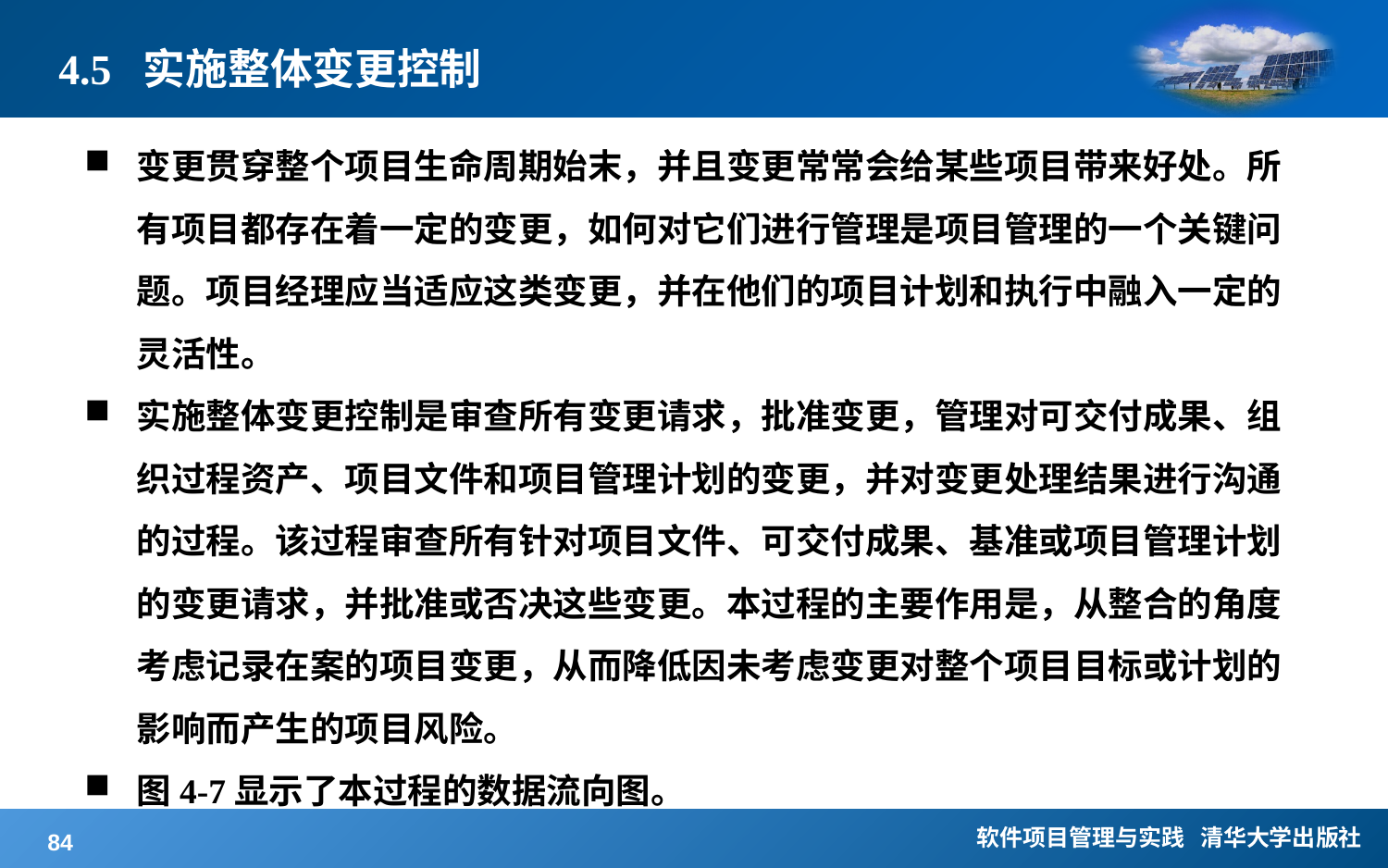

# 4.5  实施整体变更控制
变更贯穿整个项目生命周期始末，并且变更常常会给某些项目带来好处。所有项目都存在着一定的变更，如何对它们进行管理是项目管理的一个关键问题。项目经理应当适应这类变更，并在他们的项目计划和执行中融入一定的灵活性。
实施整体变更控制是审查所有变更请求，批准变更，管理对可交付成果、组织过程资产、项目文件和项目管理计划的变更，并对变更处理结果进行沟通的过程。该过程审查所有针对项目文件、可交付成果、基准或项目管理计划的变更请求，并批准或否决这些变更。本过程的主要作用是，从整合的角度考虑记录在案的项目变更，从而降低因未考虑变更对整个项目目标或计划的影响而产生的项目风险。
图4-7显示了本过程的数据流向图。